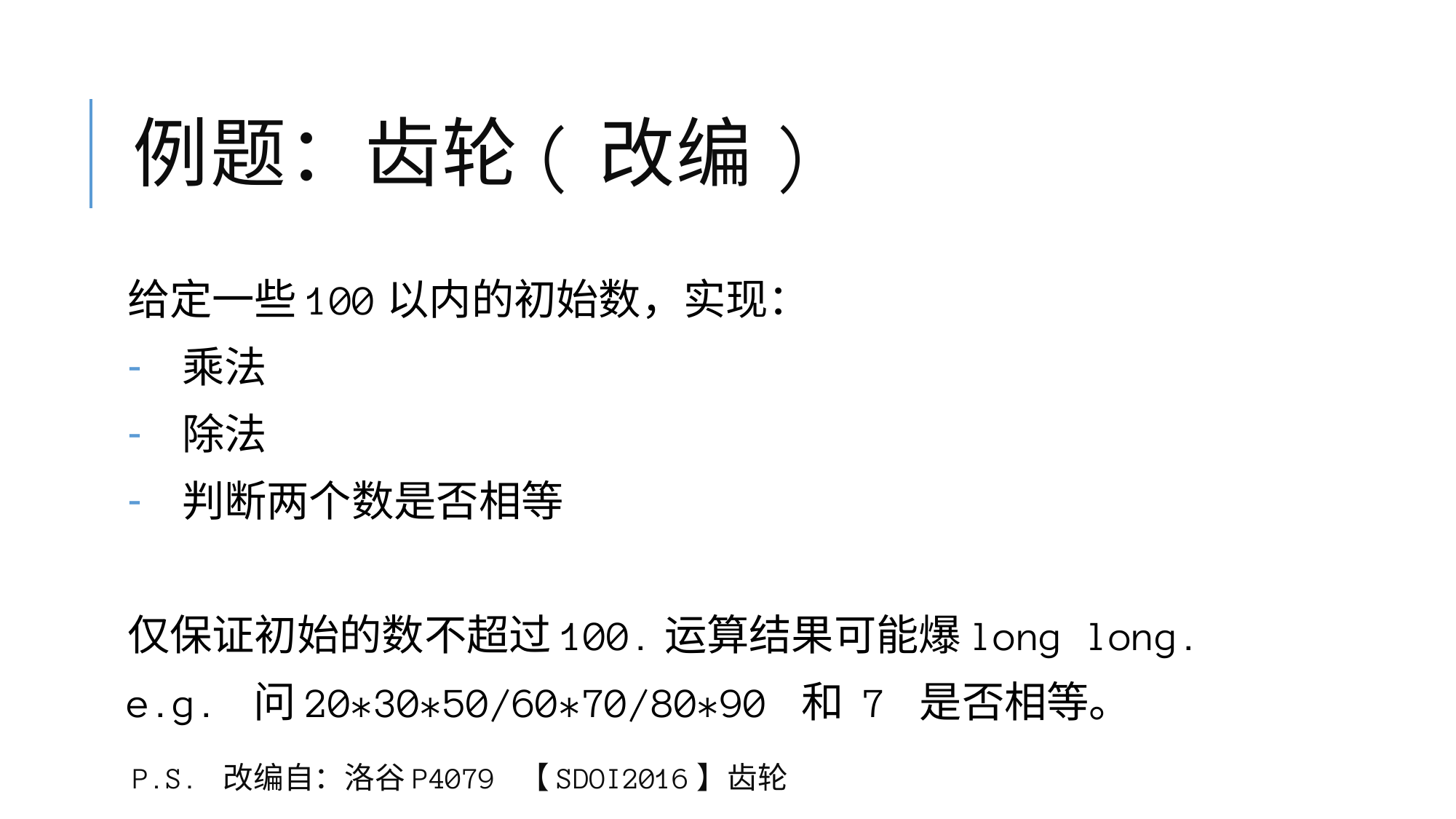

# 例题：齿轮(改编)
给定一些100以内的初始数，实现：
乘法
除法
判断两个数是否相等

仅保证初始的数不超过100.运算结果可能爆long long.
e.g. 问20*30*50/60*70/80*90 和 7 是否相等。
P.S. 改编自：洛谷P4079 【SDOI2016】齿轮